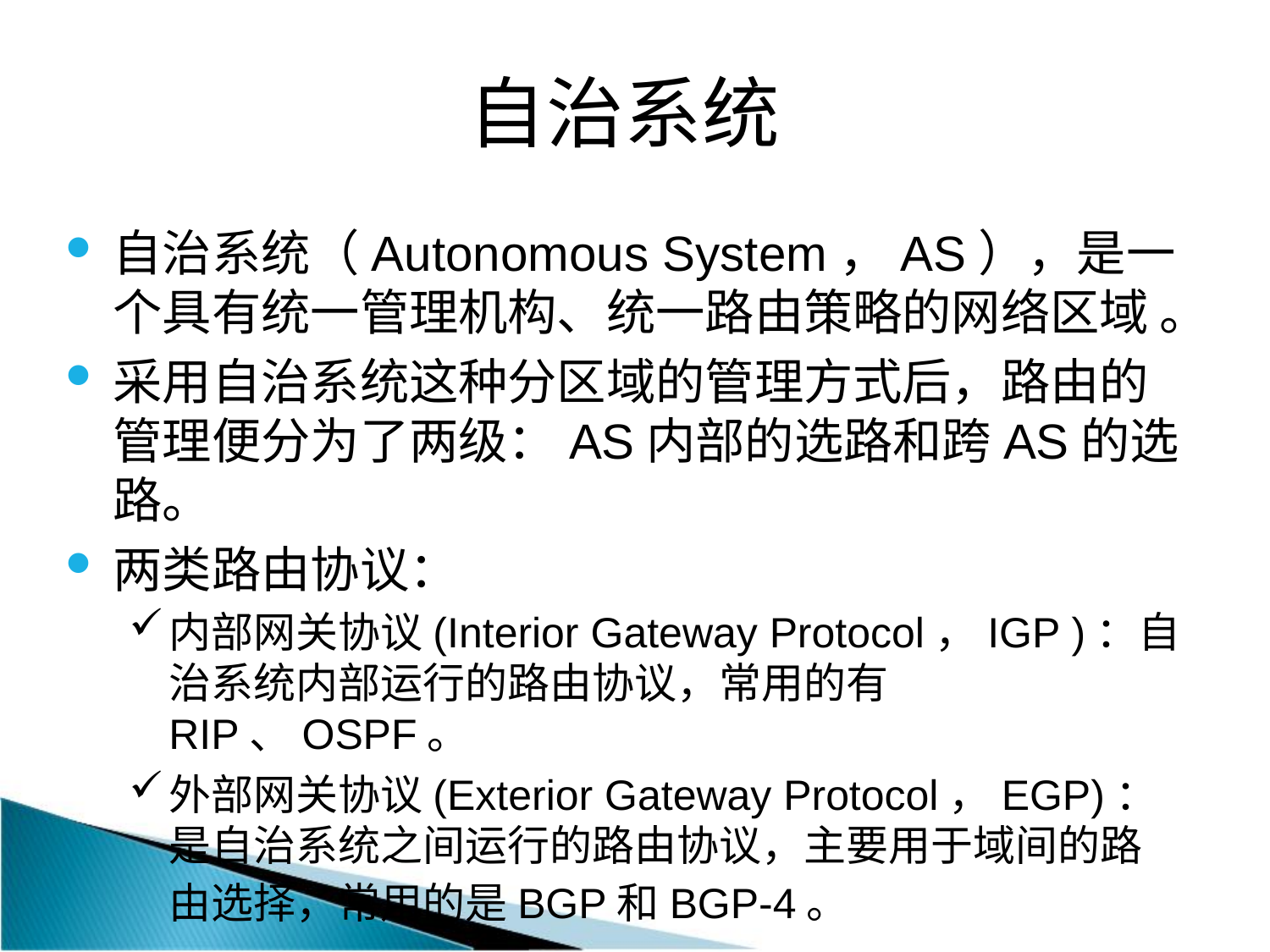

# 自治系统
自治系统（Autonomous System，AS），是一个具有统一管理机构、统一路由策略的网络区域 。
采用自治系统这种分区域的管理方式后，路由的管理便分为了两级：AS内部的选路和跨AS的选路。
两类路由协议：
内部网关协议(Interior Gateway Protocol，IGP )：自治系统内部运行的路由协议，常用的有RIP、OSPF。
外部网关协议(Exterior Gateway Protocol，EGP)：是自治系统之间运行的路由协议，主要用于域间的路由选择，常用的是BGP和BGP-4。